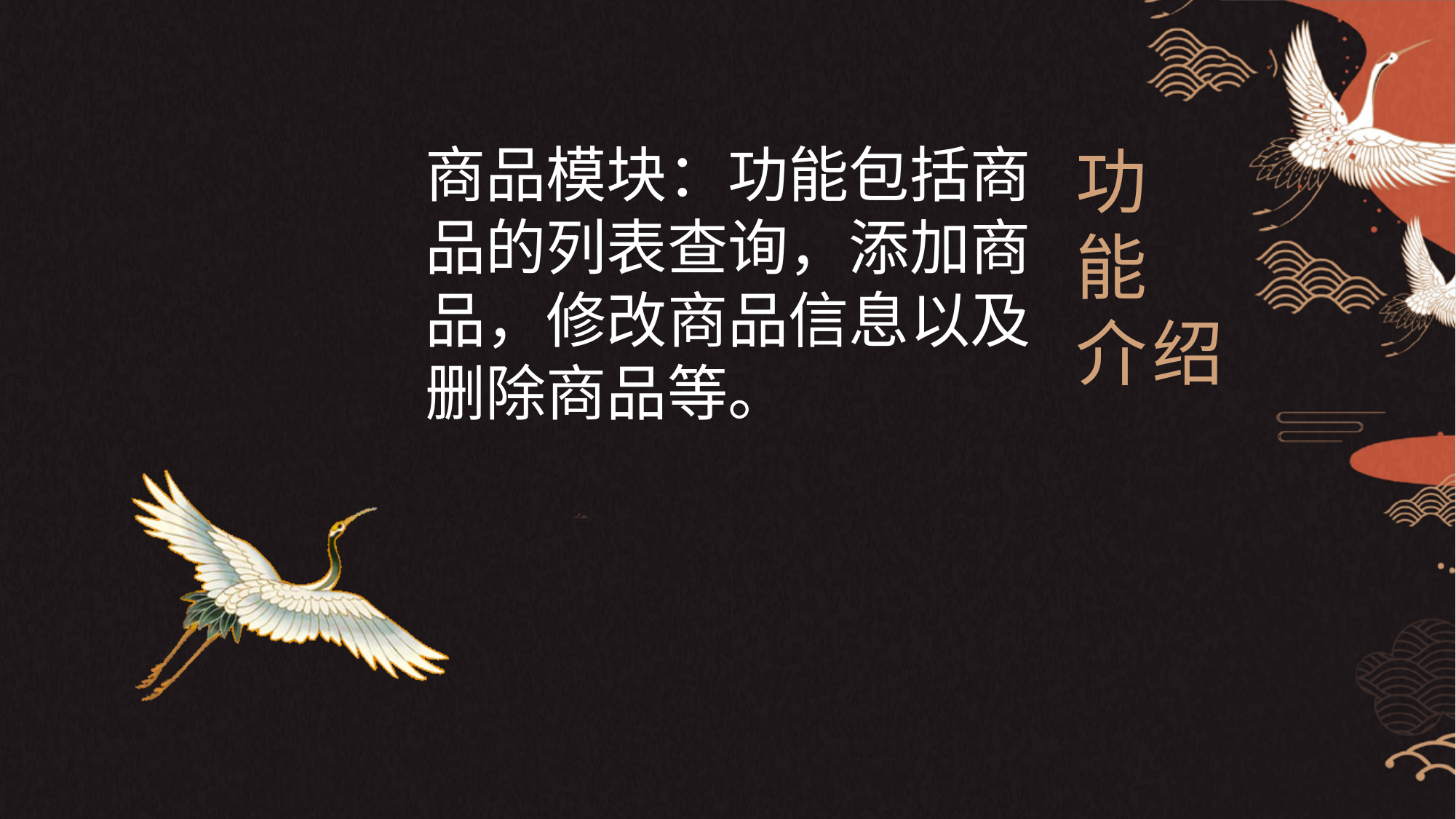

商品模块：功能包括商品的列表查询，添加商品，修改商品信息以及删除商品等。

# 功能介绍